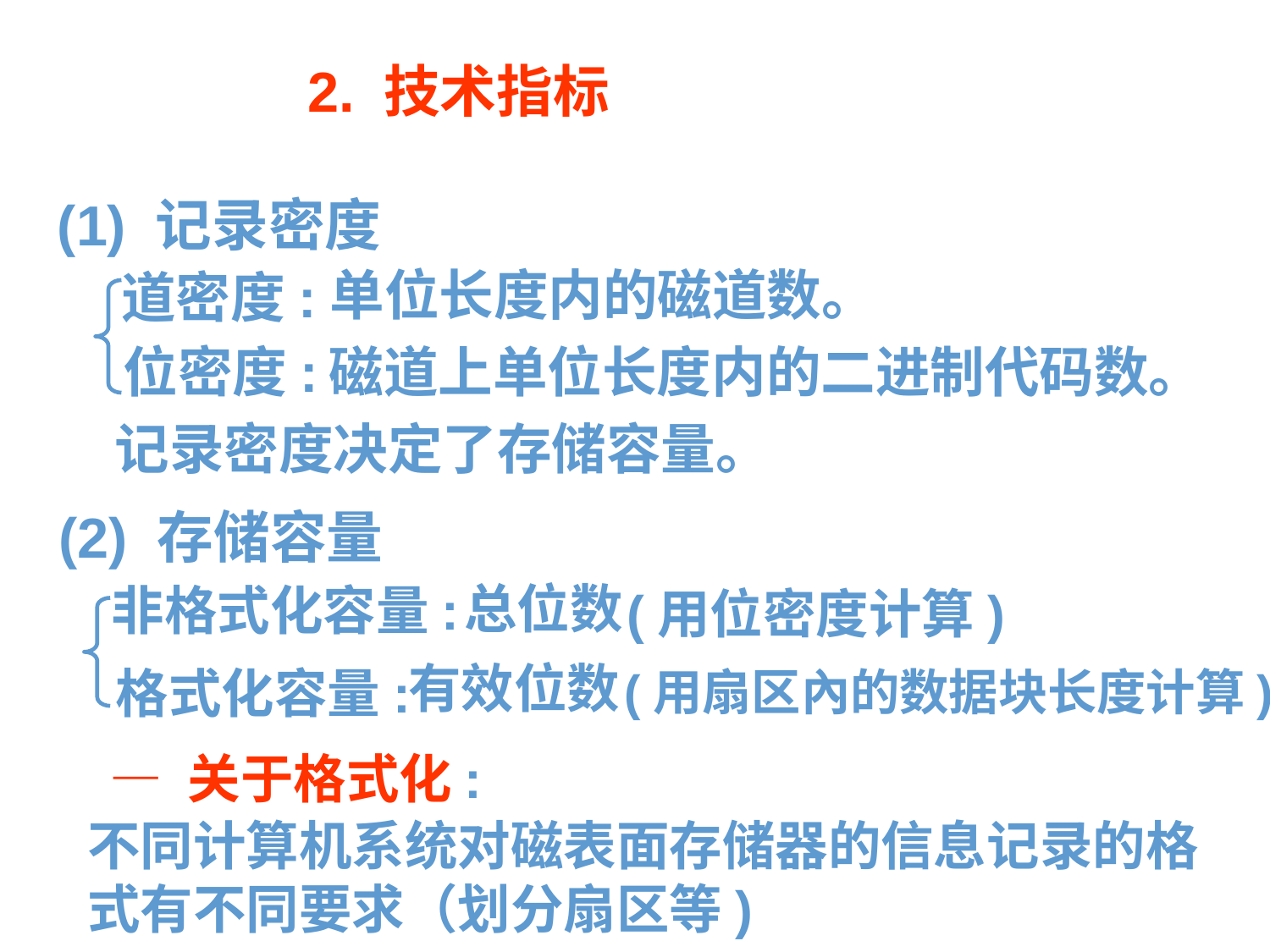

2. 技术指标
(1) 记录密度
单位长度内的磁道数。
道密度:

位密度:
磁道上单位长度内的二进制代码数。
记录密度决定了存储容量。
(2) 存储容量
总位数
非格式化容量:
(用位密度计算)

有效位数
格式化容量:
(用扇区內的数据块长度计算)
— 关于格式化:
不同计算机系统对磁表面存储器的信息记录的格式有不同要求（划分扇区等)